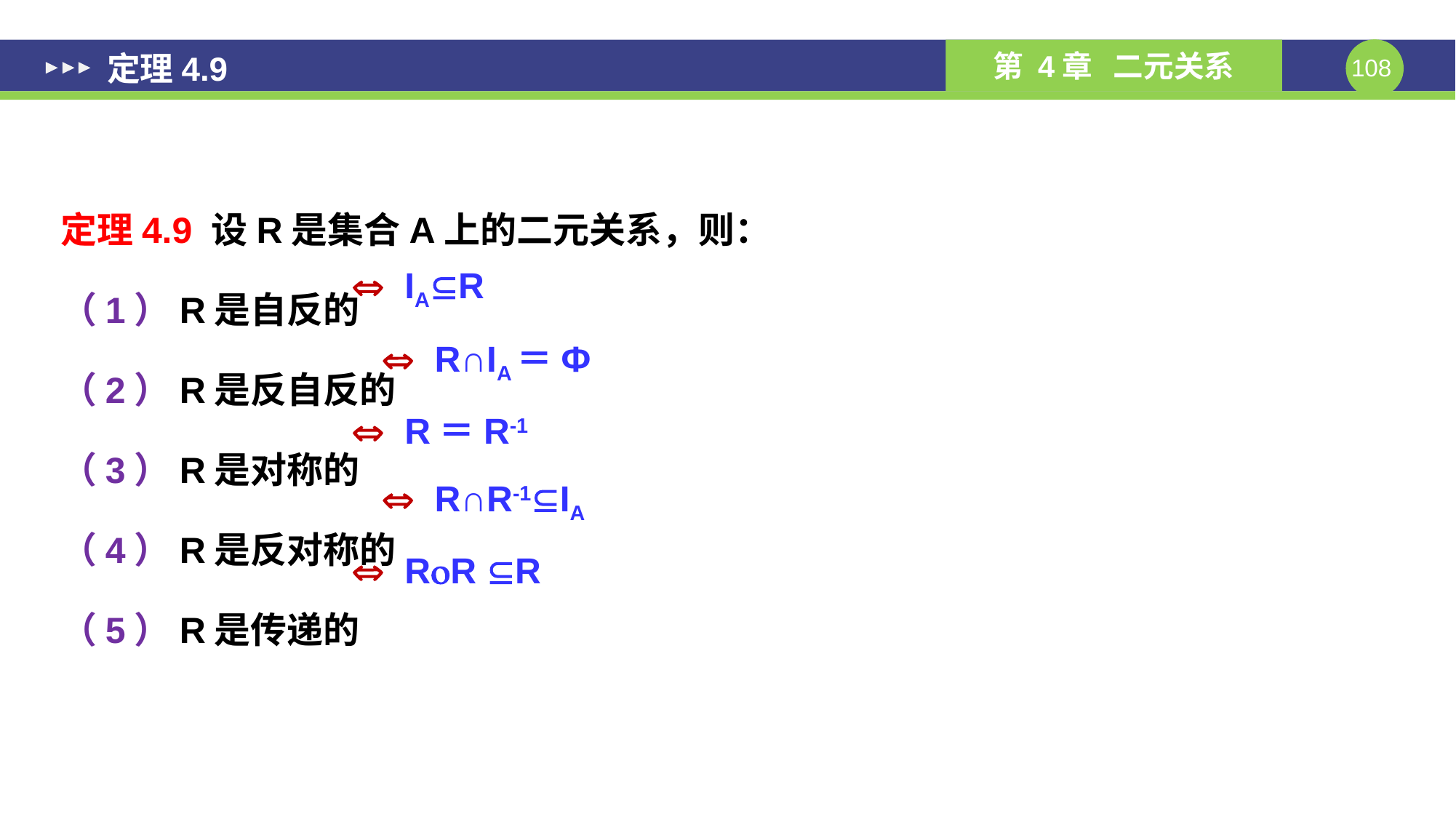

# 定理4.9
定理4.9 设R是集合A上的二元关系，则：
（1）R是自反的
（2）R是反自反的
（3）R是对称的
（4）R是反对称的
（5）R是传递的
⇔  IA⊆R
   ⇔  R∩IA＝Φ
⇔  R＝R-1
   ⇔  R∩R-1⊆IA
⇔  RοR ⊆R